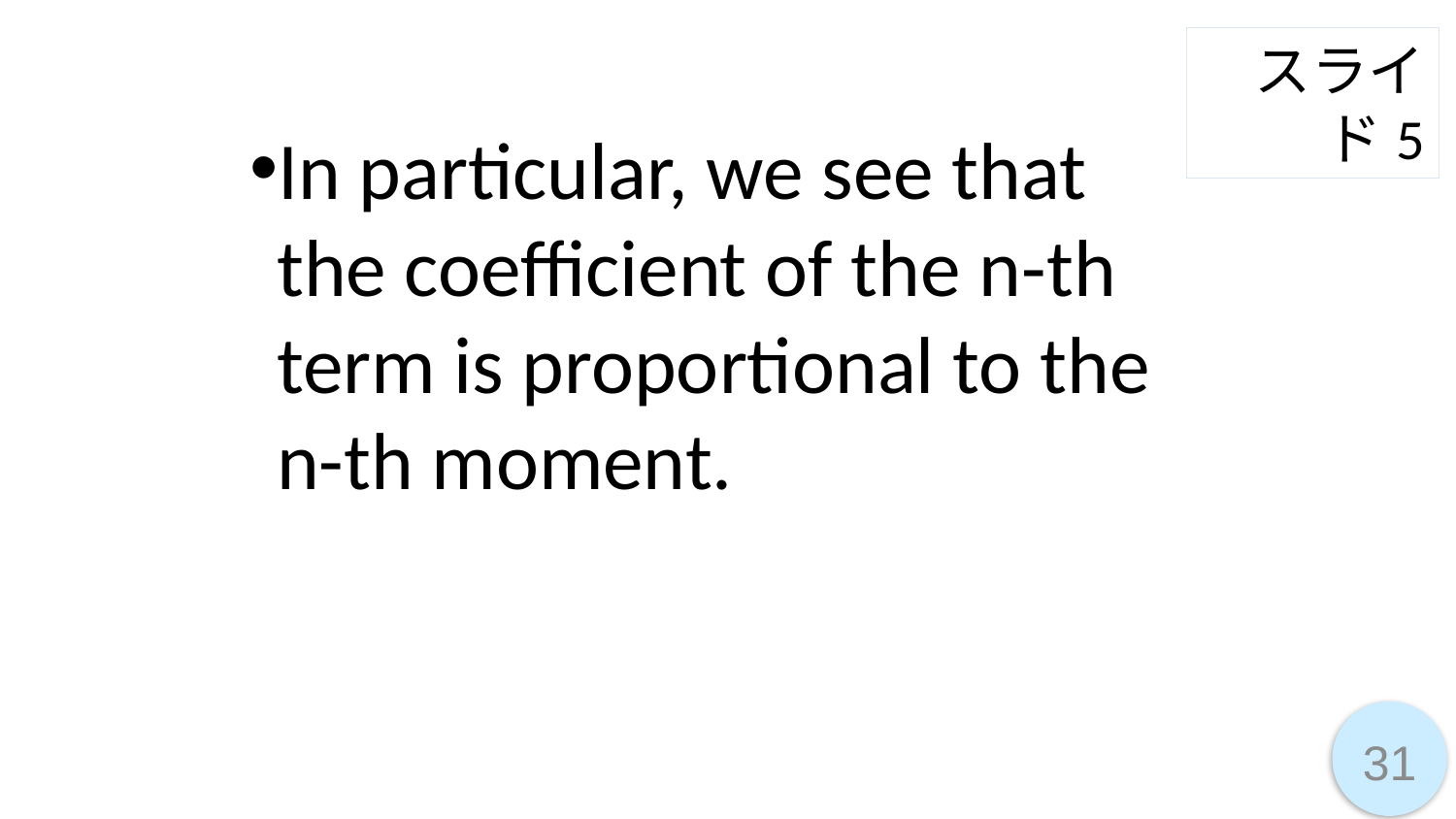

スライド5
In particular, we see that the coefficient of the n-th term is proportional to the n-th moment.
31